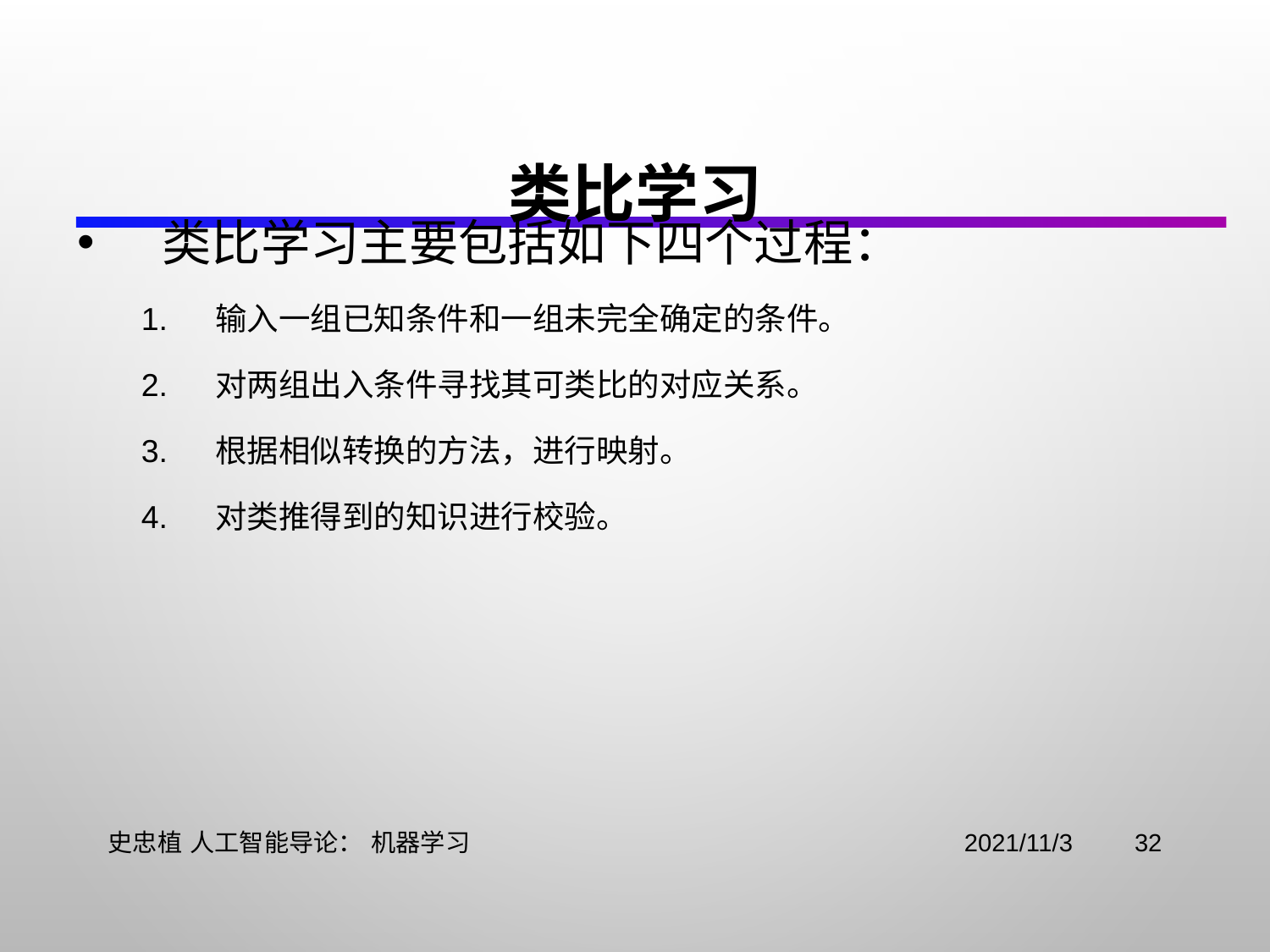

# 类比学习
类比学习主要包括如下四个过程：
输入一组已知条件和一组未完全确定的条件。
对两组出入条件寻找其可类比的对应关系。
根据相似转换的方法，进行映射。
对类推得到的知识进行校验。
史忠植 人工智能导论： 机器学习
2021/11/3
32